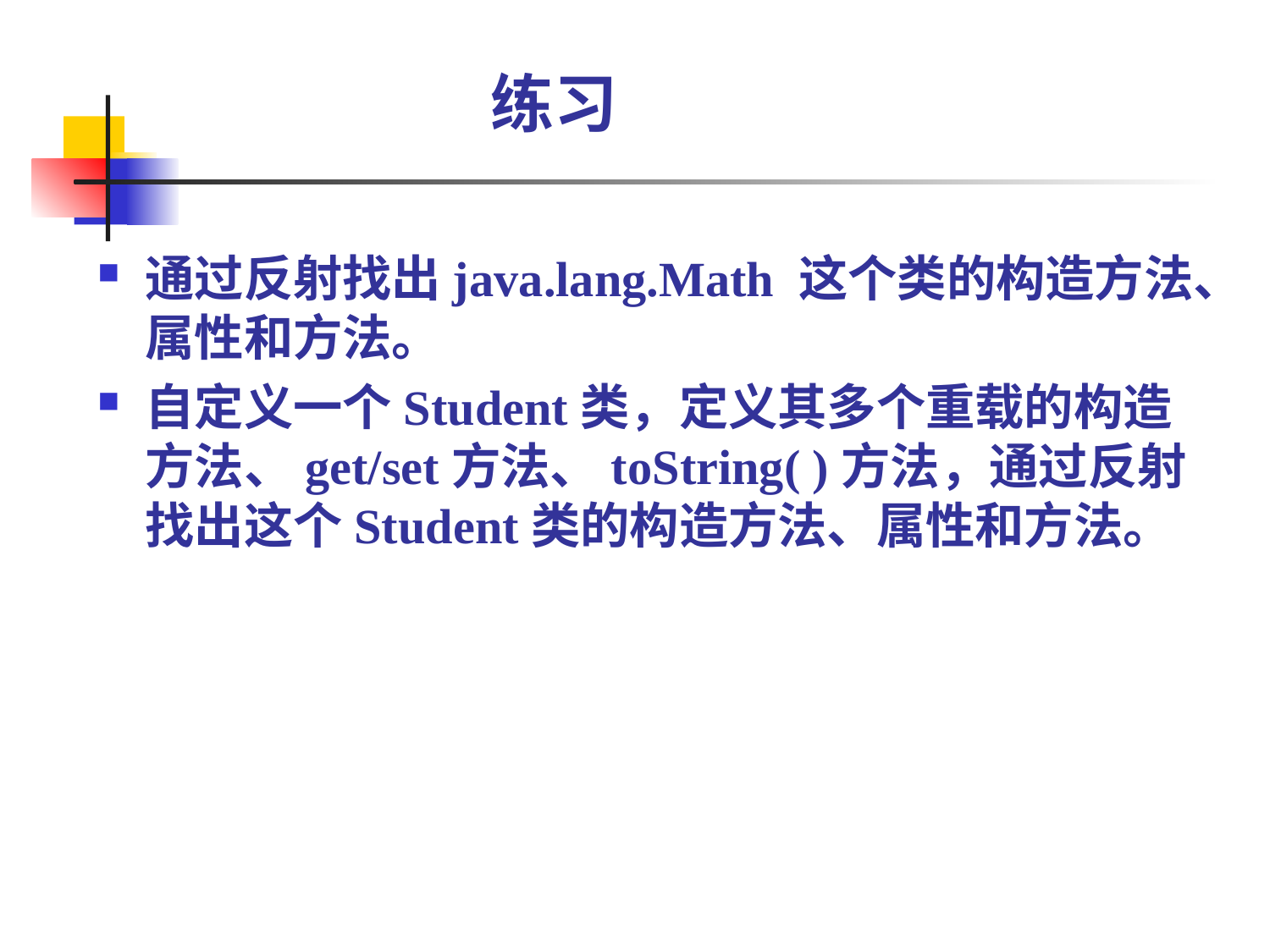

# 练习
通过反射找出java.lang.Math 这个类的构造方法、属性和方法。
自定义一个Student类，定义其多个重载的构造方法、get/set方法、toString( )方法，通过反射找出这个Student类的构造方法、属性和方法。